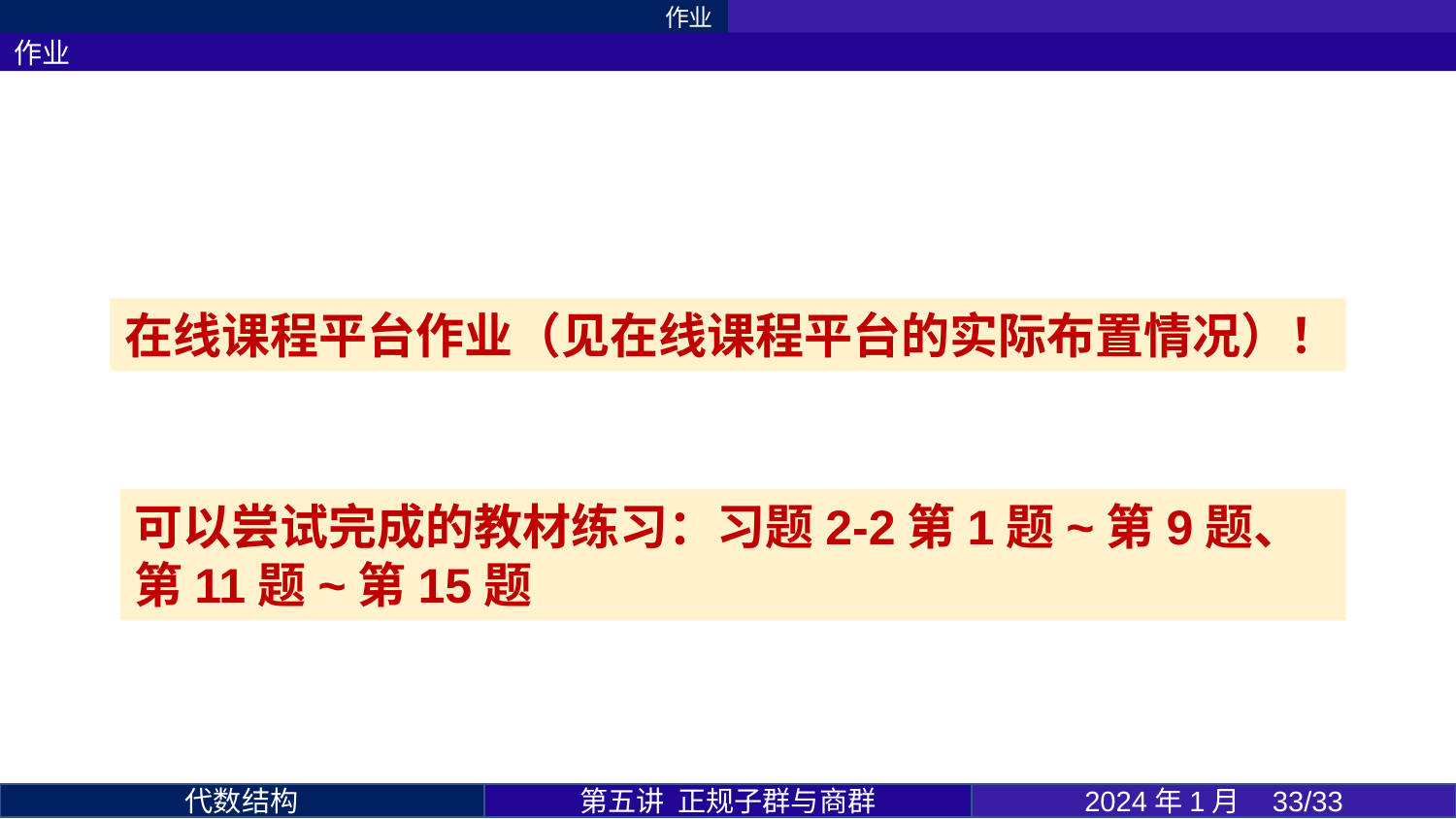

作业
作业
在线课程平台作业（见在线课程平台的实际布置情况）！
可以尝试完成的教材练习：习题2-2第1题~第9题、第11题~第15题
第五讲  正规子群与商群
2024年1月    33/33
代数结构